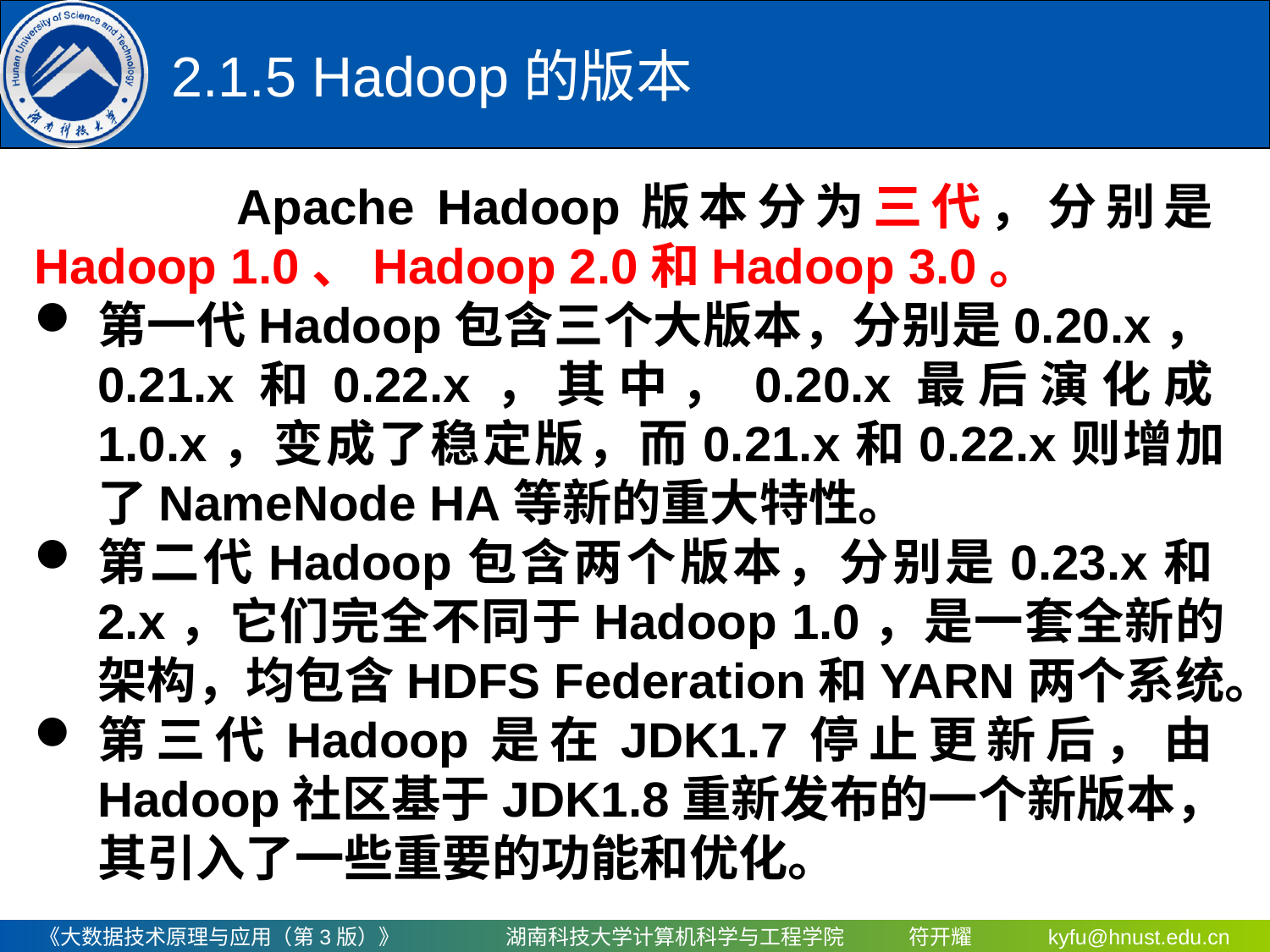

2.1.5 Hadoop的版本
         Apache Hadoop版本分为三代，分别是Hadoop 1.0、Hadoop 2.0和Hadoop 3.0。
第一代Hadoop包含三个大版本，分别是0.20.x，0.21.x和0.22.x，其中，0.20.x最后演化成1.0.x，变成了稳定版，而0.21.x和0.22.x则增加了NameNode HA等新的重大特性。
第二代Hadoop包含两个版本，分别是0.23.x和2.x，它们完全不同于Hadoop 1.0，是一套全新的架构，均包含HDFS Federation和YARN两个系统。
第三代Hadoop是在JDK1.7停止更新后，由Hadoop社区基于JDK1.8重新发布的一个新版本，其引入了一些重要的功能和优化。